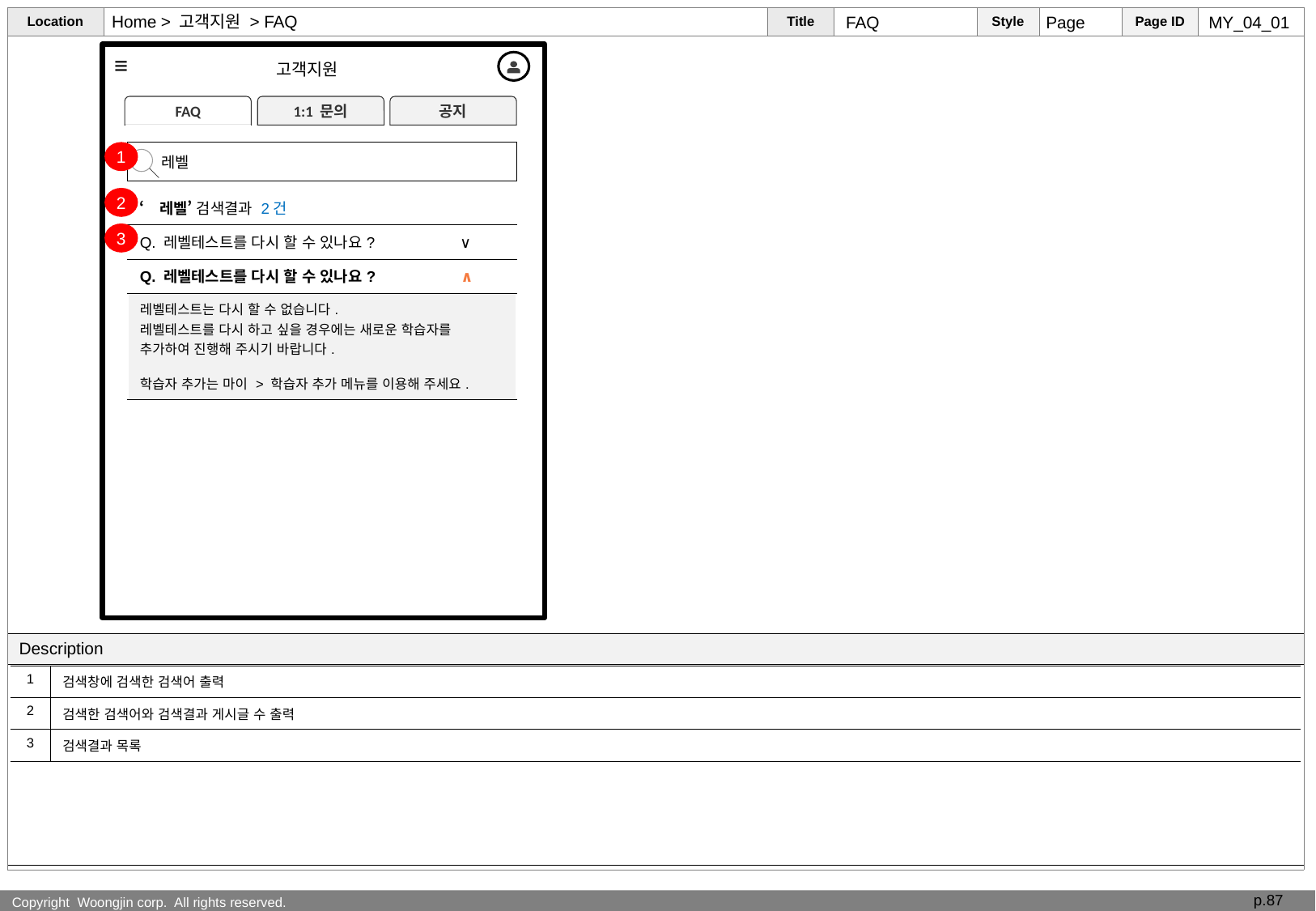

# Home > 고객지원 > FAQ
FAQ
Page
MY_04_01
|  | 고객지원 |
| --- | --- |
FAQ
1:1 문의
공지
1
      레벨

2
| ‘레벨’ 검색결과 2건 |
| --- |
| Q. 레벨테스트를 다시 할 수 있나요? ∨ |
| Q. 레벨테스트를 다시 할 수 있나요? ∧ |
| 레벨테스트는 다시 할 수 없습니다. 레벨테스트를 다시 하고 싶을 경우에는 새로운 학습자를 추가하여 진행해 주시기 바랍니다. 학습자 추가는 마이 > 학습자 추가 메뉴를 이용해 주세요. |
3
| 1 | 검색창에 검색한 검색어 출력 |
| --- | --- |
| 2 | 검색한 검색어와 검색결과 게시글 수 출력 |
| 3 | 검색결과 목록 |